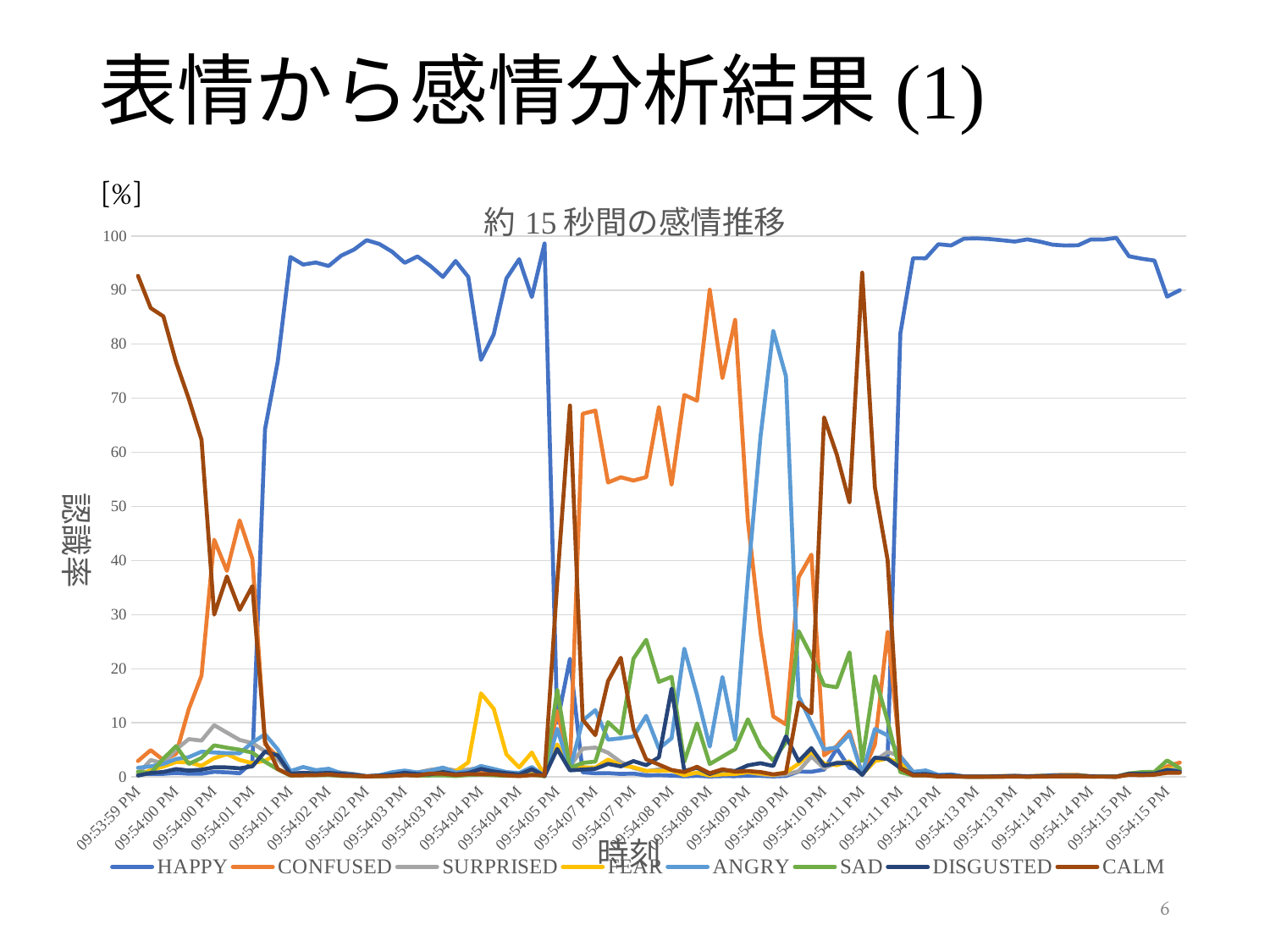

表情から感情分析結果(1)

### Chart: 約15秒間の感情推移

| Category | HAPPY | CONFUSED | SURPRISED | FEAR | ANGRY | SAD | DISGUSTED | CALM |
|---|---|---|---|---|---|---|---|---|
| 44651.912492291667 | 0.647043228149414 | 2.95129704475402 | 0.535181820392608 | 0.308679699897766 | 1.69580852985382 | 0.966269791126251 | 0.264743387699127 | 92.6309814453125 |
| 44651.912496921293 | 0.572397232055664 | 4.95158386230468 | 3.13229513168334 | 1.27412283420562 | 1.97437238693237 | 0.688054203987121 | 0.729720175266265 | 86.6774597167968 |
| 44651.91249894676 | 0.573498129844665 | 3.12223315238952 | 2.50971698760986 | 1.9233763217926 | 2.41736268997192 | 3.38765907287597 | 0.931756079196929 | 85.1343994140625 |
| 44651.912501574072 | 0.741156458854675 | 4.27200603485107 | 5.0872368812561 | 2.75644278526306 | 3.31635999679565 | 5.70876026153564 | 1.46237671375274 | 76.6556549072265 |
| 44651.912503599538 | 0.597454488277435 | 12.5578565597534 | 6.99766969680786 | 2.70470809936523 | 3.66538882255554 | 2.39934420585632 | 1.1856243610382 | 69.8919525146484 |
| 44651.912505694447 | 0.59954822063446 | 18.7276935577392 | 6.71577167510986 | 2.07154273986816 | 4.66999673843383 | 3.51525425910949 | 1.34681105613708 | 62.3533782958984 |
| 44651.912507627312 | 0.953026413917541 | 43.8504829406738 | 9.56818199157714 | 3.46695709228515 | 4.51868963241577 | 5.84288120269775 | 1.79507267475128 | 30.0047035217285 |
| 44651.912509571761 | 0.85044652223587 | 38.0935363769531 | 8.19850730895996 | 4.2138671875 | 4.40747451782226 | 5.4051079750061 | 1.76467967033386 | 37.0663757324218 |
| 44651.912511944443 | 0.688016712665557 | 47.4261207580566 | 6.84337520599365 | 3.14642310142517 | 4.36937761306762 | 5.04309844970703 | 1.58972632884979 | 30.8938617706298 |
| 44651.912514328702 | 2.73029112815856 | 40.3584289550781 | 6.25285863876342 | 2.55049133300781 | 6.37437725067138 | 4.48149299621582 | 1.96691918373107 | 35.2851371765136 |
| 44651.912516539349 | 64.3013381958007 | 6.06567430496215 | 4.75250482559204 | 3.00125670433044 | 7.86996936798095 | 2.80684208869934 | 4.68943357467651 | 6.51297807693481 |
| 44651.91251884259 | 76.7598876953125 | 3.69690918922424 | 3.24244427680969 | 4.34437847137451 | 5.10077762603759 | 1.40504384040832 | 3.98029136657714 | 1.47027575969696 |
| 44651.912521076389 | 96.1111373901367 | 0.515485286712646 | 0.629521012306213 | 0.506649792194366 | 1.08782112598419 | 0.251407444477081 | 0.592457294464111 | 0.305511951446533 |
| 44651.912523125 | 94.7150802612304 | 0.712783992290496 | 0.694141149520874 | 0.641095876693725 | 1.83884596824646 | 0.316463887691497 | 0.77181726694107 | 0.309761762619018 |
| 44651.912525277781 | 95.088996887207 | 0.637024700641632 | 0.922845602035522 | 0.776437222957611 | 1.25575125217437 | 0.324856400489807 | 0.654160022735595 | 0.339931219816207 |
| 44651.912527349537 | 94.4418792724609 | 0.82473886013031 | 1.01947581768035 | 0.621846854686737 | 1.52335357666015 | 0.354760557413101 | 0.750445067882537 | 0.463500380516052 |
| 44651.912529166664 | 96.3619613647461 | 0.562871754169464 | 0.821576178073883 | 0.537409543991088 | 0.669296443462371 | 0.192773461341857 | 0.594762802124023 | 0.259349763393402 |
| 44651.912530740738 | 97.4787292480468 | 0.474057763814926 | 0.546851396560669 | 0.293285906314849 | 0.475913196802139 | 0.160307765007019 | 0.387412190437316 | 0.183441430330276 |
| 44651.912532303242 | 99.221450805664 | 0.116783715784549 | 0.11340682208538 | 0.102516926825046 | 0.135312676429748 | 0.0814602971076965 | 0.128022715449333 | 0.10103815793991 |
| 44651.912534664349 | 98.5206527709961 | 0.236726969480514 | 0.199749693274497 | 0.174727469682693 | 0.321986258029937 | 0.147237256169319 | 0.25359109044075 | 0.145334035158157 |
| 44651.912536631942 | 97.0973587036132 | 0.487817257642745 | 0.484358668327331 | 0.259956032037735 | 0.872747719287872 | 0.199961841106414 | 0.432433247566223 | 0.165349319577217 |
| 44651.912538877317 | 95.0372543334961 | 0.8203746676445 | 0.921689271926879 | 0.566408455371856 | 1.18508696556091 | 0.361396312713623 | 0.772943973541259 | 0.33483800292015 |
| 44651.912540914353 | 96.2119598388671 | 0.652417421340942 | 0.847639143466949 | 0.432180285453796 | 0.826482594013214 | 0.232718929648399 | 0.528906643390655 | 0.267697989940643 |
| 44651.912542997685 | 94.4878311157226 | 0.891854047775268 | 1.32475519180297 | 0.79665583372116 | 1.13183033466339 | 0.269983142614364 | 0.483357489109039 | 0.613734126091003 |
| 44651.912544641207 | 92.4250564575195 | 1.17548036575317 | 1.6078850030899 | 1.22131848335266 | 1.74345779418945 | 0.313367843627929 | 0.915655791759491 | 0.597790420055389 |
| 44651.912546666666 | 95.3821640014648 | 0.503520369529724 | 1.19551301002502 | 1.0568596124649 | 0.830282628536224 | 0.163573995232582 | 0.505208194255828 | 0.362871885299682 |
| 44651.912548946762 | 92.4237594604492 | 0.870287597179412 | 1.36675930023193 | 2.6899619102478 | 1.01888406276702 | 0.370392352342605 | 0.736105799674987 | 0.523846924304962 |
| 44651.912550925925 | 77.0866394042968 | 1.22016525268554 | 1.74783360958099 | 15.4578027725219 | 2.03136849403381 | 0.468771815299987 | 1.49157881736755 | 0.495837867259979 |
| 44651.912552627313 | 81.8013458251953 | 0.912796437740325 | 1.36777424812316 | 12.6209239959716 | 1.47967004776 | 0.319614499807357 | 1.01274681091308 | 0.485138267278671 |
| 44651.9125546875 | 92.1367721557617 | 0.730320870876312 | 0.87240320444107 | 4.17272186279296 | 0.903576076030731 | 0.202244609594345 | 0.69349056482315 | 0.288473784923553 |
| 44651.912556678239 | 95.6996536254882 | 0.42572808265686 | 0.582317650318145 | 1.76537430286407 | 0.711931586265564 | 0.198179349303245 | 0.451120734214782 | 0.165693223476409 |
| 44651.912558668984 | 88.7236785888671 | 1.28461122512817 | 1.42493975162506 | 4.52322006225585 | 1.83282387256622 | 0.427872866392135 | 1.43871414661407 | 0.344148337841033 |
| 44651.912560671299 | 98.6112289428711 | 0.141447484493255 | 0.233618512749671 | 0.229670152068138 | 0.182160094380378 | 0.130299836397171 | 0.181333482265472 | 0.290245234966278 |
| 44651.912562476849 | 10.0447540283203 | 12.2081222534179 | 5.54633998870849 | 6.00246620178222 | 8.91735935211181 | 16.1248130798339 | 5.17002201080322 | 35.9861221313476 |
| 44651.912564710648 | 21.8557929992675 | 1.83805894851684 | 1.9567813873291 | 1.45044791698455 | 1.34829044342041 | 1.67679917812347 | 1.22104561328887 | 68.6527862548828 |
| 44651.91256646991 | 0.865216732025146 | 67.1274871826171 | 5.23124313354492 | 1.78740167617797 | 10.4218883514404 | 2.5980041027069 | 1.37270283699035 | 10.5960607528686 |
| 44651.91258462963 | 0.67065155506134 | 67.720458984375 | 5.43652057647705 | 1.72751021385192 | 12.3544225692749 | 2.85239076614379 | 1.50969552993774 | 7.72834587097168 |
| 44651.912586412036 | 0.705951690673828 | 54.4302749633789 | 4.47792053222656 | 3.21894407272338 | 6.89142799377441 | 10.1226902008056 | 2.41857814788818 | 17.7342109680175 |
| 44651.912588287036 | 0.558232724666595 | 55.3971481323242 | 2.76078391075134 | 2.16913509368896 | 7.15007543563842 | 7.96611070632934 | 1.96318352222442 | 22.0353298187255 |
| 44651.912590428241 | 0.619754672050476 | 54.7875480651855 | 1.66353917121887 | 1.79125571250915 | 7.48387289047241 | 21.8938064575195 | 2.93194103240966 | 8.82829475402832 |
| 44651.912592499997 | 0.294742077589035 | 55.4181518554687 | 1.04756760597229 | 1.14114737510681 | 11.302074432373 | 25.3630332946777 | 2.17219376564025 | 3.26108741760253 |
| 44651.912594444446 | 0.334875583648681 | 68.3654327392578 | 1.40468955039978 | 1.13298952579498 | 5.26191473007202 | 17.5766906738281 | 3.63439464569091 | 2.28901410102844 |
| 44651.912596712966 | 0.257868856191635 | 54.0254821777343 | 1.23181724548339 | 1.18632078170776 | 7.15175342559814 | 18.5126342773437 | 16.3413906097412 | 1.29272353649139 |
| 44651.912599120369 | 0.110935352742671 | 70.6039962768554 | 0.421144634485244 | 0.32260838150978 | 23.724287033081 | 2.80922865867614 | 1.10614669322967 | 0.901648223400116 |
| 44651.912601342592 | 0.217409685254096 | 69.5479888916015 | 0.761552393436431 | 0.824528634548187 | 15.1671772003173 | 9.89516735076904 | 1.70196831226348 | 1.88421404361724 |
| 44651.912602962962 | 0.0927023589611053 | 90.0601730346679 | 0.335971623659133 | 0.267912536859512 | 5.61321496963501 | 2.39000606536865 | 0.552858769893646 | 0.68716424703598 |
| 44651.912605127312 | 0.160495519638061 | 73.7177276611328 | 0.660813689231872 | 0.481756389141082 | 18.4865760803222 | 3.76207113265991 | 1.31124365329742 | 1.41931426525115 |
| 44651.912606886573 | 0.153445109724998 | 84.490249633789 | 0.66704773902893 | 0.539387047290802 | 6.94629096984863 | 5.13806247711181 | 1.09420704841613 | 0.971308887004852 |
| 44651.912609166669 | 0.22323128581047 | 47.4035453796386 | 0.87925511598587 | 0.880312740802764 | 36.6998176574707 | 10.6618003845214 | 2.15084958076477 | 1.10119009017944 |
| 44651.912611412037 | 0.196576043963432 | 26.5993595123291 | 0.501691937446594 | 0.66593724489212 | 62.9742698669433 | 5.60908031463623 | 2.54156708717346 | 0.911525249481201 |
| 44651.91261363426 | 0.100859358906745 | 11.1973552703857 | 0.286029547452926 | 0.398160845041275 | 82.4754333496093 | 3.03934073448181 | 2.02922463417053 | 0.47359549999237 |
| 44651.912615578702 | 0.192137882113456 | 9.70471286773681 | 0.458421379327774 | 0.885827958583831 | 74.0536270141601 | 6.42470550537109 | 7.50874519348144 | 0.771826088428497 |
| 44651.912620578703 | 0.992151916027069 | 36.9159698486328 | 1.07195949554443 | 2.4379346370697 | 14.9287672042846 | 26.962417602539 | 2.91193509101867 | 13.7788619995117 |
| 44651.912624131946 | 0.95997154712677 | 41.0934524536132 | 3.78069162368774 | 4.68758916854858 | 9.96731567382812 | 22.4051475524902 | 5.3379955291748 | 11.767837524414 |
| 44651.912626331017 | 1.36350238323211 | 3.98763346672058 | 1.61623132228851 | 2.44859361648559 | 5.09252071380615 | 16.9626636505126 | 2.06889128684997 | 66.4599685668945 |
| 44651.912628055557 | 5.26286125183105 | 5.71702241897583 | 2.67013788223266 | 2.18486809730529 | 5.4575228691101 | 16.5726642608642 | 2.54900240898132 | 59.5859184265136 |
| 44651.912630289349 | 1.67353820800781 | 8.427659034729 | 2.75649547576904 | 2.88216042518615 | 7.89631700515747 | 23.0447788238525 | 2.57884907722473 | 50.7402000427246 |
| 44651.912632523148 | 1.28999423980712 | 0.570713698863983 | 0.498884737491607 | 0.507112801074981 | 0.56318312883377 | 2.97964119911193 | 0.37345951795578 | 93.2170181274414 |
| 44651.912634444445 | 3.44017744064331 | 6.03242874145507 | 2.99972009658813 | 2.94296050071716 | 8.86457061767578 | 18.6271495819091 | 3.56455063819885 | 53.5284461975097 |
| 44651.912636574074 | 3.63096284866333 | 26.7757854461669 | 4.61137056350708 | 3.41541957855224 | 7.68764162063598 | 10.3881816864013 | 3.34212589263916 | 40.1485061645507 |
| 44651.912638379632 | 81.9877243041992 | 3.82338547706604 | 3.84055662155151 | 2.48102140426635 | 3.76212263107299 | 0.904629170894622 | 1.65687274932861 | 1.54367792606353 |
| 44651.912640324073 | 95.898208618164 | 0.918871998786926 | 0.667235612869262 | 0.533714413642883 | 0.939018189907074 | 0.269535660743713 | 0.470064848661422 | 0.303347647190094 |
| 44651.912642418982 | 95.8775253295898 | 0.798589825630188 | 0.573683977127075 | 0.406265318393707 | 1.20333981513977 | 0.300152331590652 | 0.545858323574066 | 0.294579267501831 |
| 44651.912644675926 | 98.4698104858398 | 0.287165433168411 | 0.231712564826011 | 0.204746589064598 | 0.380321443080902 | 0.115855827927589 | 0.219802215695381 | 0.0905916541814804 |
| 44651.912646770834 | 98.2451705932617 | 0.313586473464965 | 0.229686841368675 | 0.208496883511543 | 0.494652837514877 | 0.142816618084907 | 0.268932580947876 | 0.0966608226299285 |
| 44651.912648796293 | 99.4920654296875 | 0.0987173318862915 | 0.0686318427324295 | 0.0569100677967071 | 0.123961769044399 | 0.0429745651781559 | 0.0705809444189071 | 0.0461616218090057 |
| 44651.912651076389 | 99.5652923583984 | 0.0843220129609108 | 0.0665874481201171 | 0.0718002319335937 | 0.0816386565566062 | 0.0412339605391025 | 0.0616208314895629 | 0.0275014471262693 |
| 44651.91265302083 | 99.4358367919921 | 0.133567631244659 | 0.0682459250092506 | 0.0905789360404014 | 0.0932960212230682 | 0.0555311851203441 | 0.0868376791477203 | 0.0361159183084964 |
| 44651.912655381944 | 99.2127380371093 | 0.157030805945396 | 0.0995373353362083 | 0.153949722647666 | 0.145862817764282 | 0.0862105786800384 | 0.109759904444217 | 0.0349081419408321 |
| 44651.912657696761 | 98.9652481079101 | 0.214461728930473 | 0.145040661096572 | 0.157938688993453 | 0.215258613228797 | 0.093897208571434 | 0.151319071650505 | 0.0568420961499214 |
| 44651.912659988426 | 99.3646926879882 | 0.120593190193176 | 0.102403059601783 | 0.108215890824794 | 0.121338188648223 | 0.060402687638998 | 0.091884858906269 | 0.0304614622145891 |
| 44651.912662337963 | 98.9427413940429 | 0.187024548649787 | 0.156356915831565 | 0.214962899684906 | 0.171251520514488 | 0.115978717803955 | 0.162388995289802 | 0.0492998398840427 |
| 44651.912664201387 | 98.3807525634765 | 0.328551113605499 | 0.231893450021743 | 0.25378280878067 | 0.304591178894042 | 0.160767495632171 | 0.240436613559722 | 0.0992266684770584 |
| 44651.912666516204 | 98.2279205322265 | 0.400979220867157 | 0.196920946240425 | 0.322920560836792 | 0.309827148914337 | 0.218398243188858 | 0.21745553612709 | 0.105569422245025 |
| 44651.912668483797 | 98.2793655395507 | 0.371491491794586 | 0.193608254194259 | 0.25959500670433 | 0.249711021780967 | 0.292747348546981 | 0.233507856726646 | 0.119969308376312 |
| 44651.912670798614 | 99.3604583740234 | 0.13346254825592 | 0.105231538414955 | 0.0848689228296279 | 0.106130078434944 | 0.0720736533403396 | 0.0983120277523994 | 0.039462462067604 |
| 44651.912672800929 | 99.3305053710937 | 0.135794073343276 | 0.117245033383369 | 0.103522129356861 | 0.0970207154750824 | 0.0865277796983718 | 0.077392540872097 | 0.0520003847777843 |
| 44651.912674930558 | 99.6551971435546 | 0.0617292895913124 | 0.0481034107506275 | 0.0542903095483779 | 0.0564638115465641 | 0.0392329171299934 | 0.0482683815062046 | 0.0367093570530414 |
| 44651.912676678243 | 96.2501525878906 | 0.620841145515441 | 0.427699506282806 | 0.546197474002838 | 0.542843341827392 | 0.640473663806915 | 0.579863190650939 | 0.391931325197219 |
| 44651.912678831017 | 95.7930221557617 | 0.654161214828491 | 0.464089632034301 | 0.612010896205902 | 0.685106039047241 | 0.902594804763794 | 0.559765338897705 | 0.329247802495956 |
| 44651.912681377318 | 95.4610137939453 | 0.684931576251983 | 0.603268265724182 | 0.672768831253051 | 0.594131290912628 | 0.938935399055481 | 0.620474457740783 | 0.424486249685287 |
| 44651.912683287039 | 88.7822265625 | 1.9522670507431 | 1.29178488254547 | 1.54632651805877 | 1.31660854816436 | 3.05114769935607 | 1.31019973754882 | 0.749440014362335 |
| 44651.912685300929 | 89.9728622436523 | 2.66784954071044 | 1.34206581115722 | 1.41161489486694 | 1.25901854038238 | 1.60865485668182 | 0.95490962266922 | 0.783026933670044 |
[%]
6